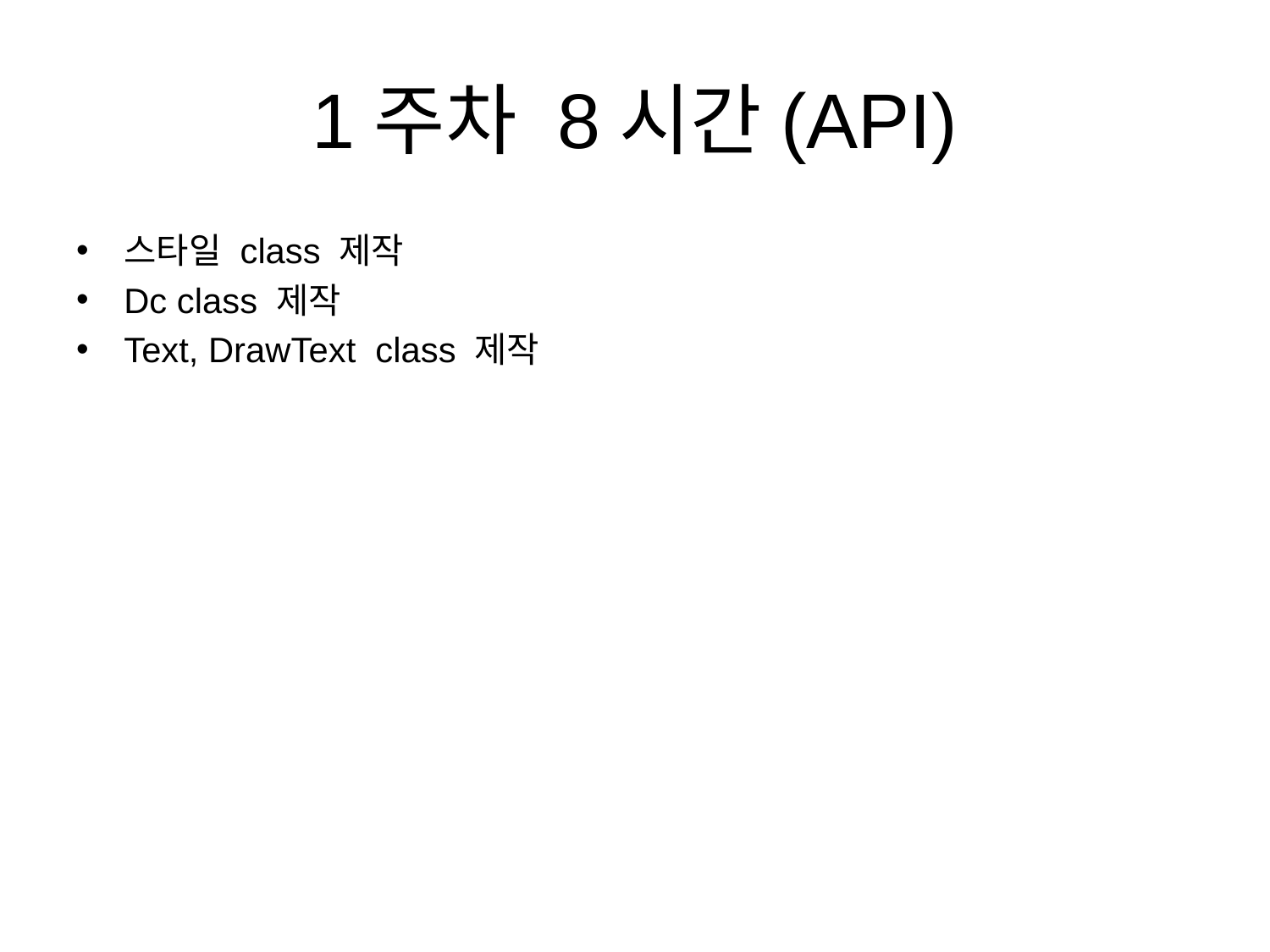

# 1주차 8시간(API)
스타일 class 제작
Dc class 제작
Text, DrawText  class 제작